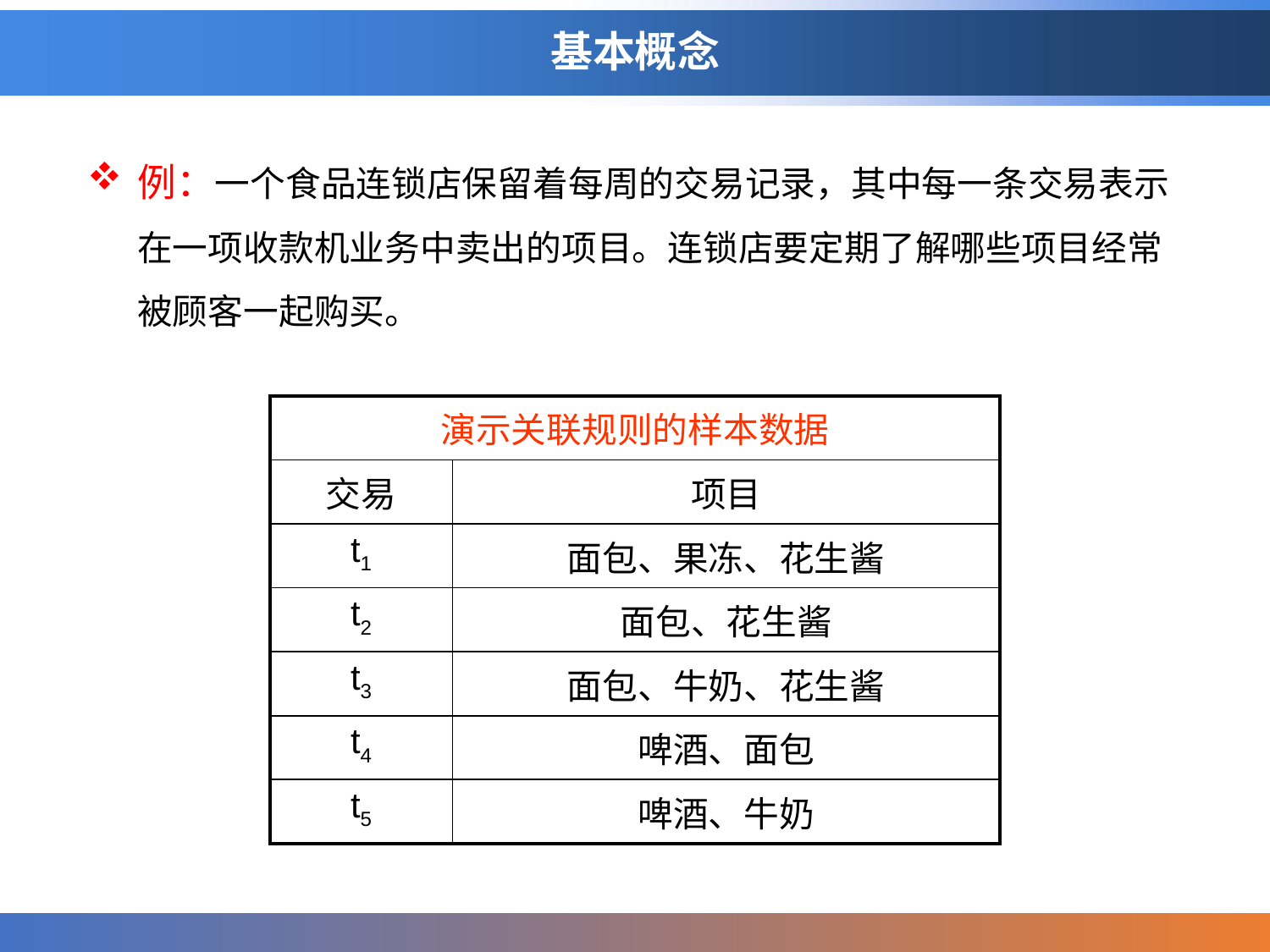

# 基本概念
例：一个食品连锁店保留着每周的交易记录，其中每一条交易表示在一项收款机业务中卖出的项目。连锁店要定期了解哪些项目经常被顾客一起购买。
| 演示关联规则的样本数据 |  |
| --- | --- |
| 交易 | 项目 |
| t1 | 面包、果冻、花生酱 |
| t2 | 面包、花生酱 |
| t3 | 面包、牛奶、花生酱 |
| t4 | 啤酒、面包 |
| t5 | 啤酒、牛奶 |